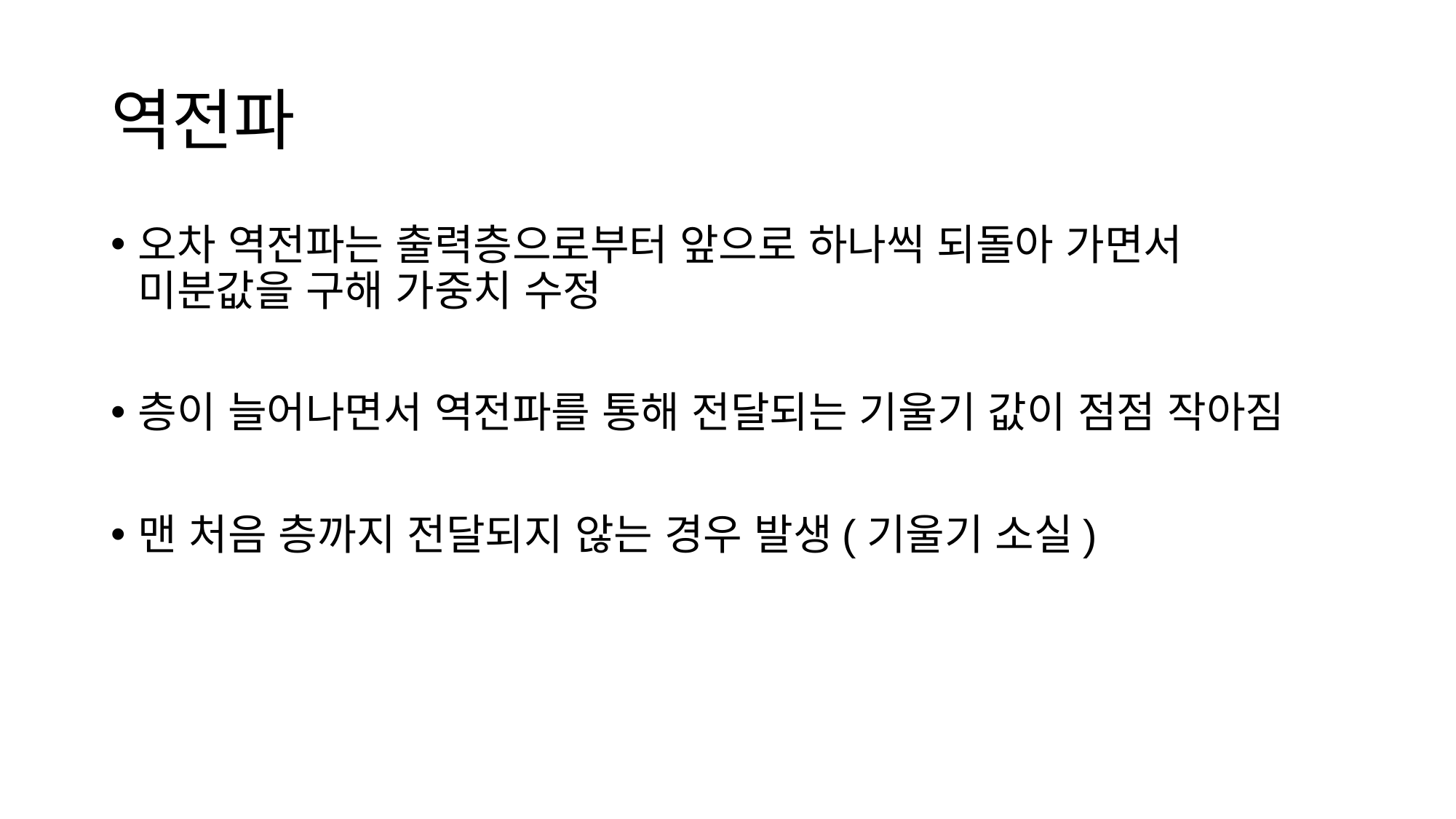

# 역전파
오차 역전파는 출력층으로부터 앞으로 하나씩 되돌아 가면서 미분값을 구해 가중치 수정

층이 늘어나면서 역전파를 통해 전달되는 기울기 값이 점점 작아짐

맨 처음 층까지 전달되지 않는 경우 발생(기울기 소실)